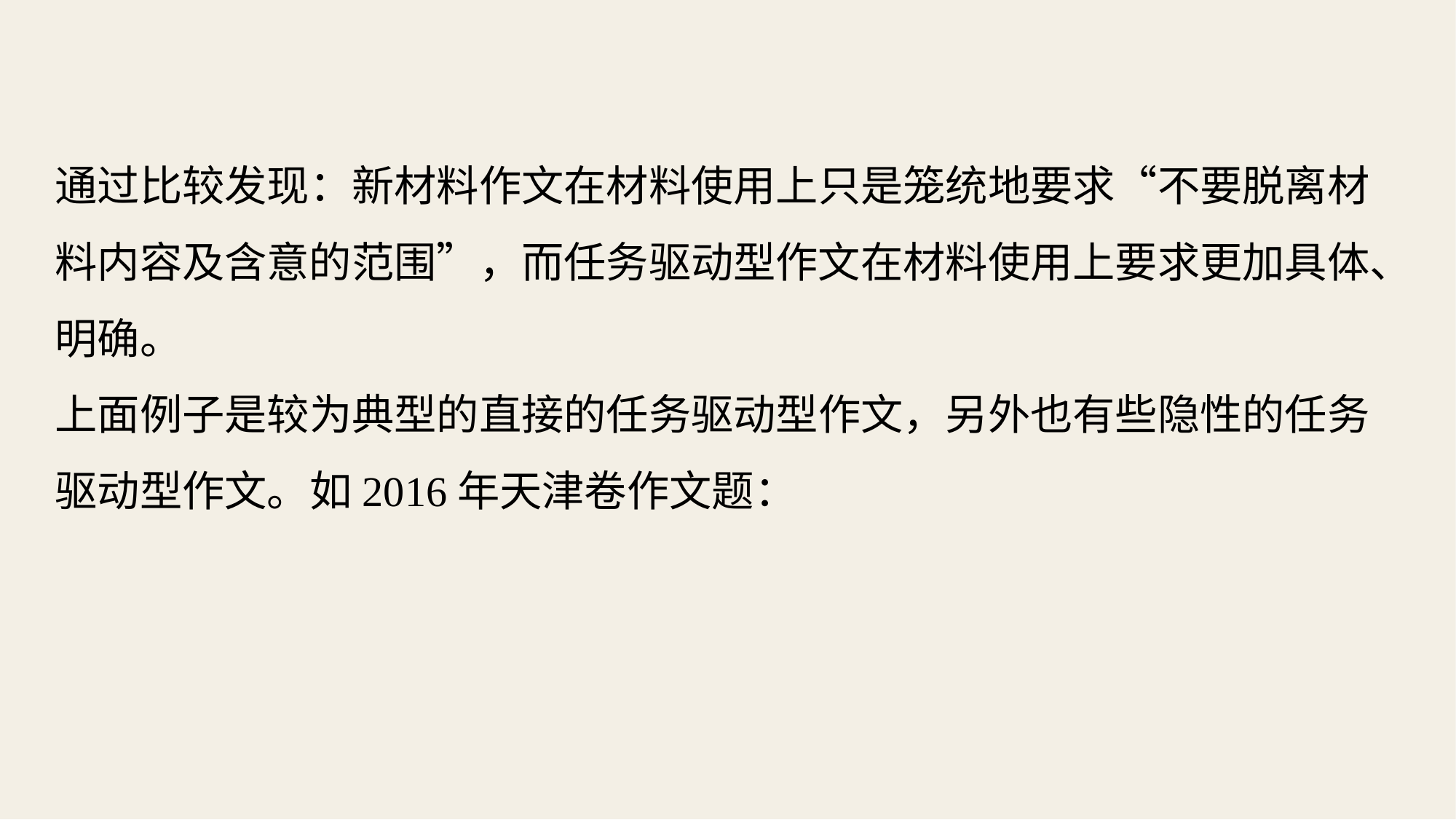

通过比较发现：新材料作文在材料使用上只是笼统地要求“不要脱离材料内容及含意的范围”，而任务驱动型作文在材料使用上要求更加具体、明确。
上面例子是较为典型的直接的任务驱动型作文，另外也有些隐性的任务驱动型作文。如2016年天津卷作文题：